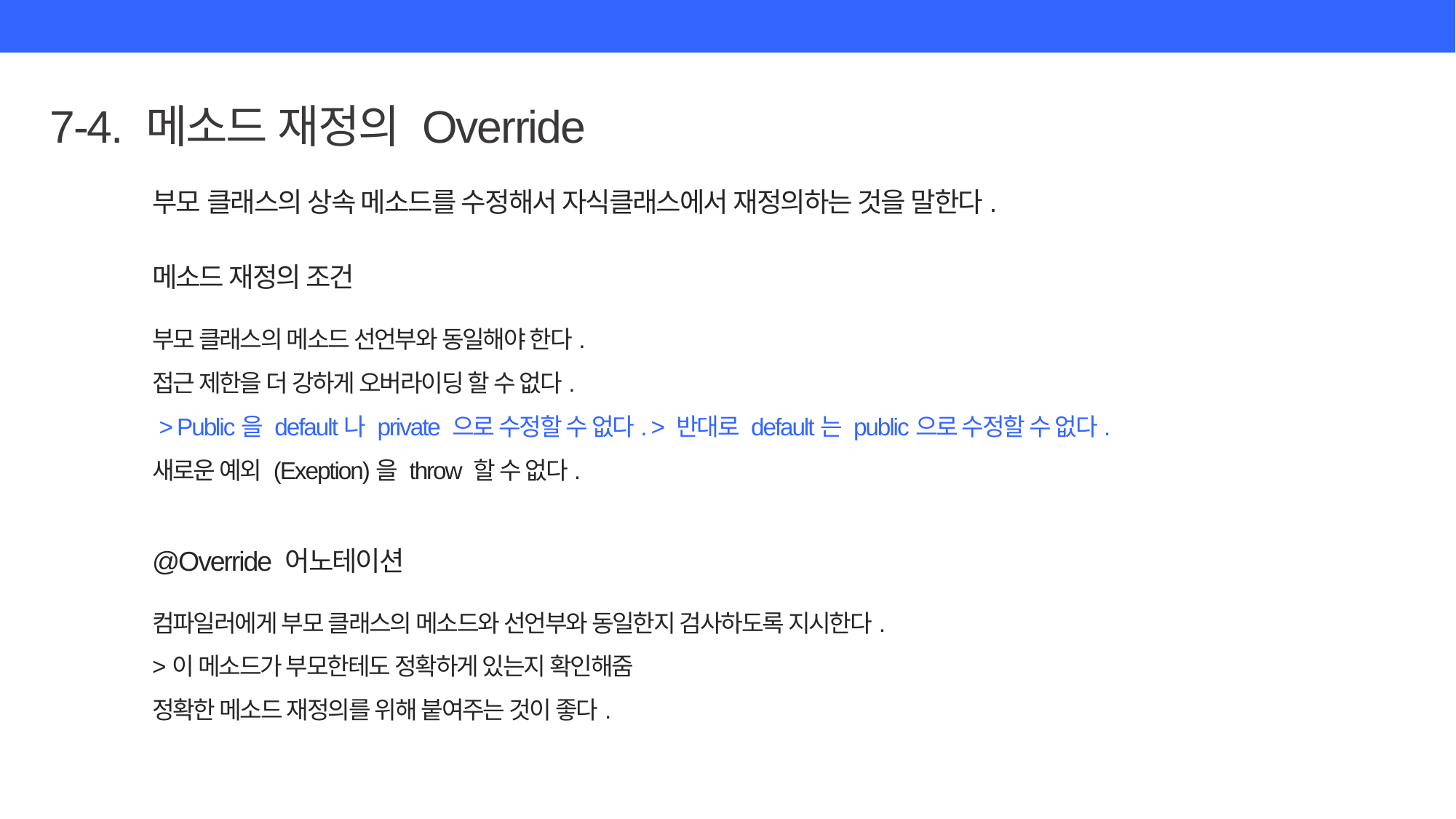

7-4. 메소드 재정의 Override
부모 클래스의 상속 메소드를 수정해서 자식클래스에서 재정의하는 것을 말한다.
메소드 재정의 조건
부모 클래스의 메소드 선언부와 동일해야 한다.
접근 제한을 더 강하게 오버라이딩 할 수 없다.
 > Public을 default나 private 으로 수정할 수 없다. > 반대로 default는 public으로 수정할 수 없다.
새로운 예외 (Exeption)을 throw 할 수 없다.
@Override 어노테이션
컴파일러에게 부모 클래스의 메소드와 선언부와 동일한지 검사하도록 지시한다.
>이 메소드가 부모한테도 정확하게 있는지 확인해줌
정확한 메소드 재정의를 위해 붙여주는 것이 좋다.